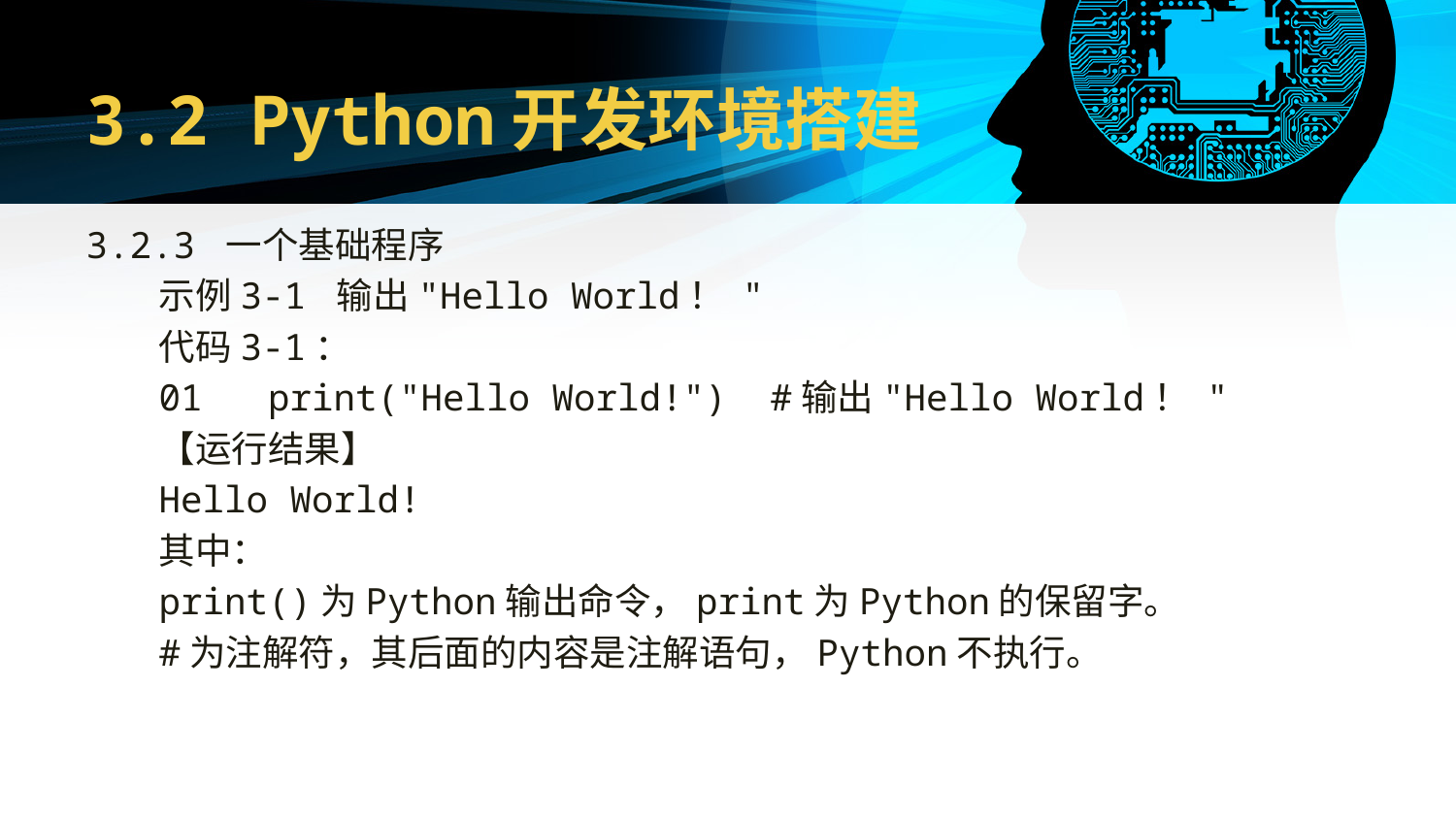

# 3.2 Python开发环境搭建
3.2.3 一个基础程序
示例3-1 输出"Hello World！ "
代码3-1：
01   print("Hello World!")  #输出"Hello World！ "
【运行结果】
Hello World!
其中：
print()为Python输出命令，print为Python的保留字。
#为注解符，其后面的内容是注解语句，Python不执行。